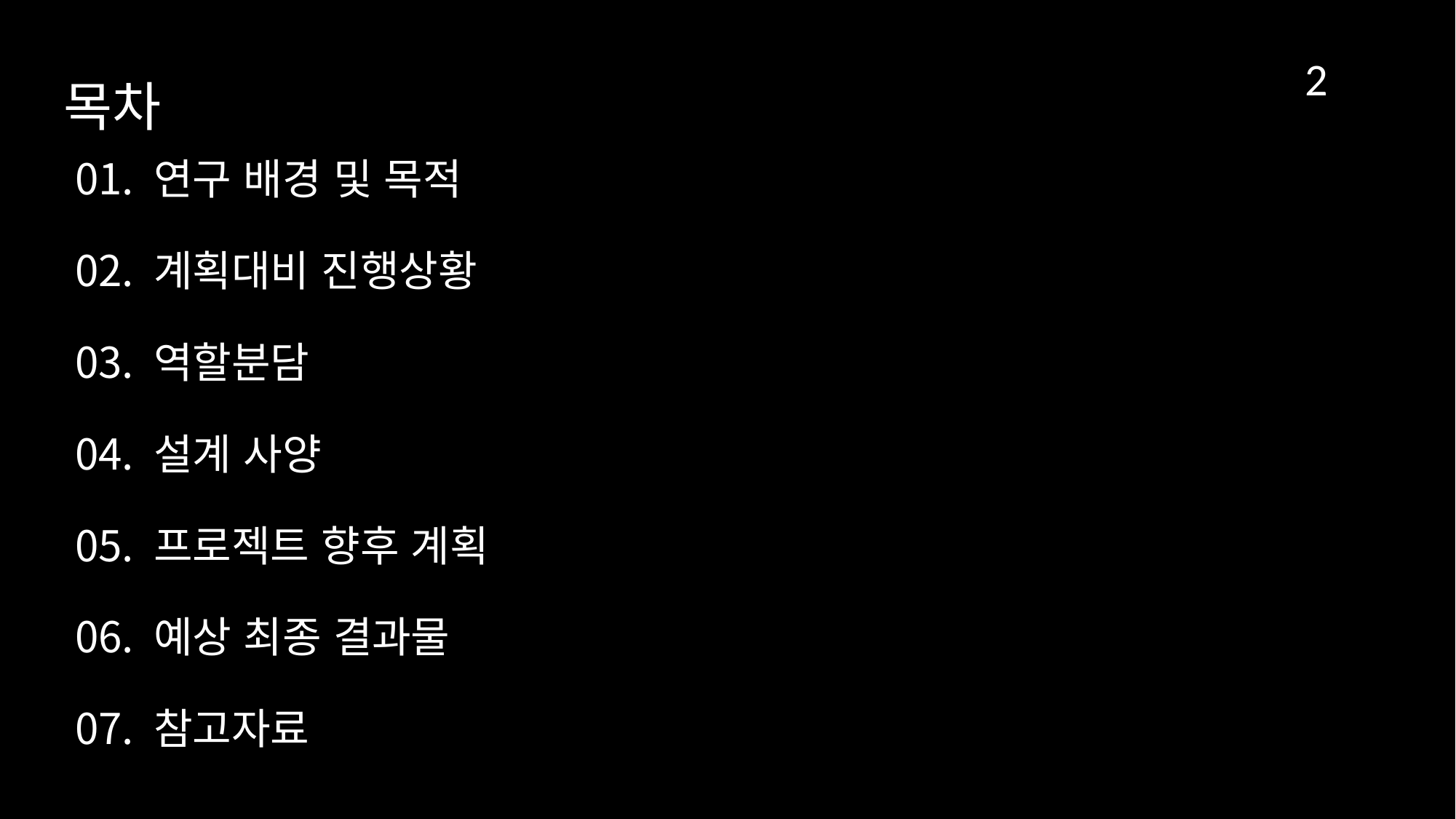

01. 연구 배경 및 목적
02. 계획대비 진행상황
03. 역할분담
04. 설계 사양
05. 프로젝트 향후 계획
06. 예상 최종 결과물
07. 참고자료
2
목차